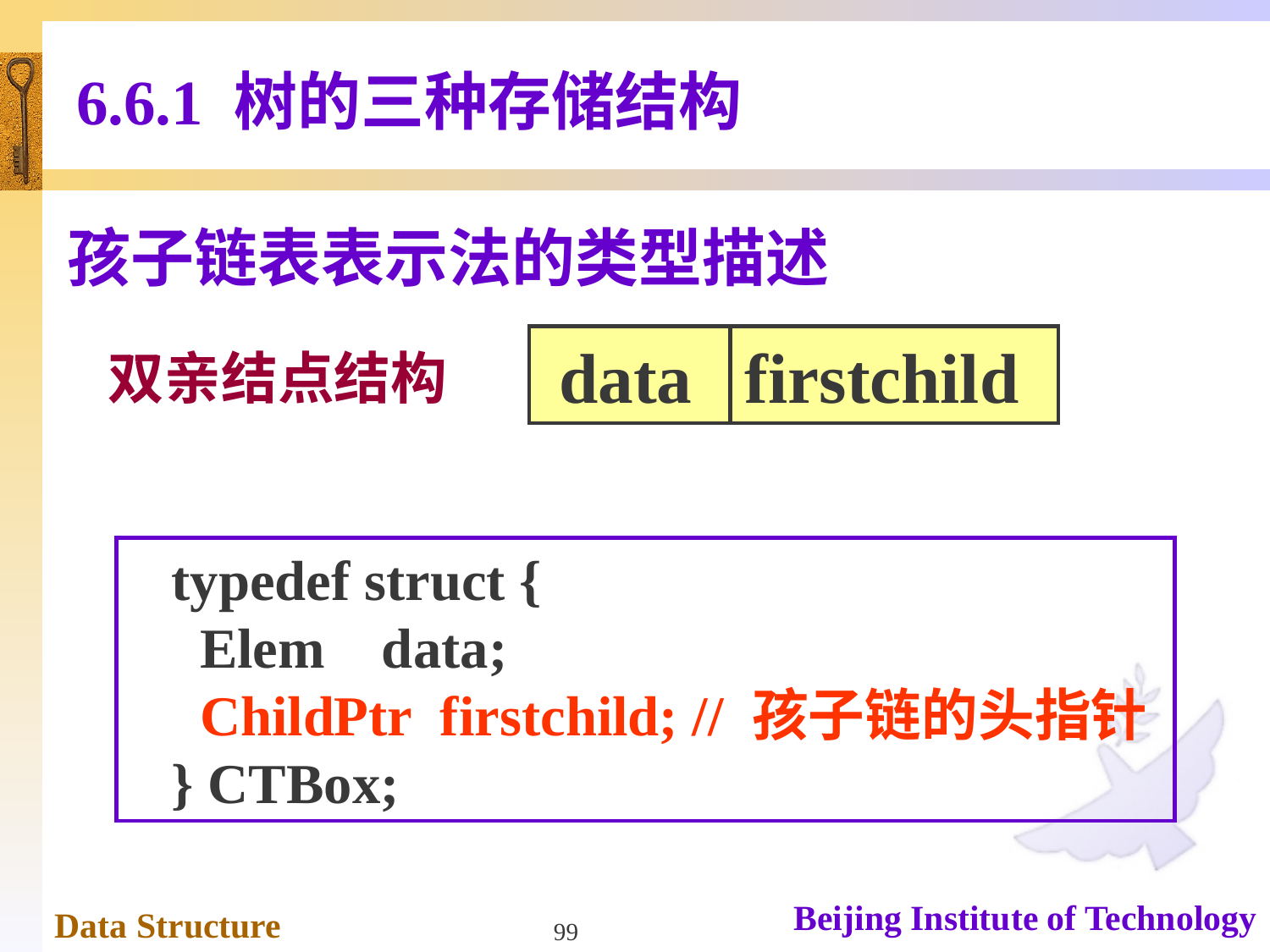

# 6.6.1 树的三种存储结构
孩子链表表示法的类型描述
 data   firstchild

双亲结点结构
   typedef struct {
     Elem    data;
     ChildPtr  firstchild; // 孩子链的头指针
   } CTBox;
99